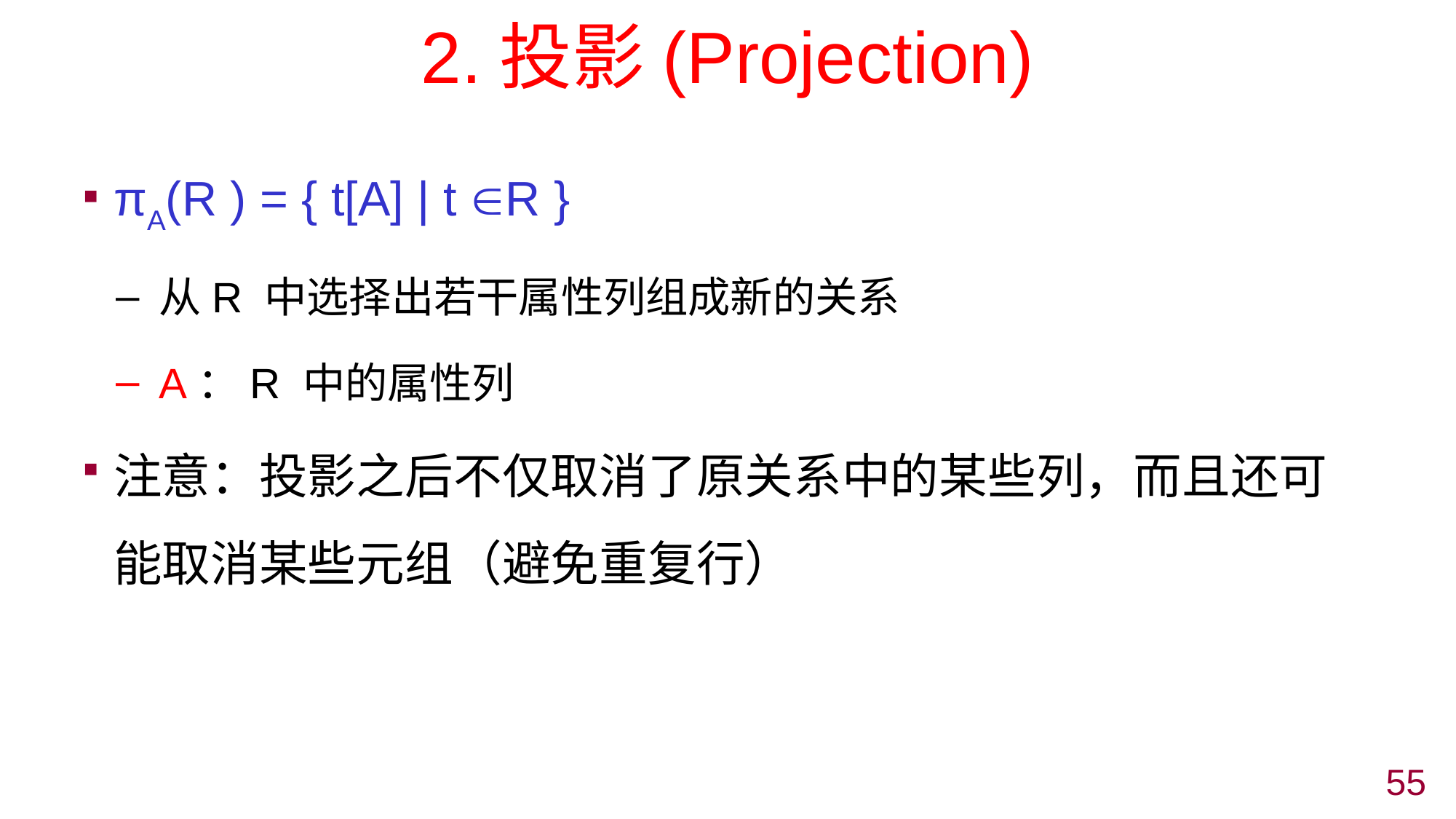

# 2.投影(Projection)
πA(R ) = { t[A] | t ∈R }
从R 中选择出若干属性列组成新的关系
A：R 中的属性列
注意：投影之后不仅取消了原关系中的某些列，而且还可能取消某些元组（避免重复行）

55